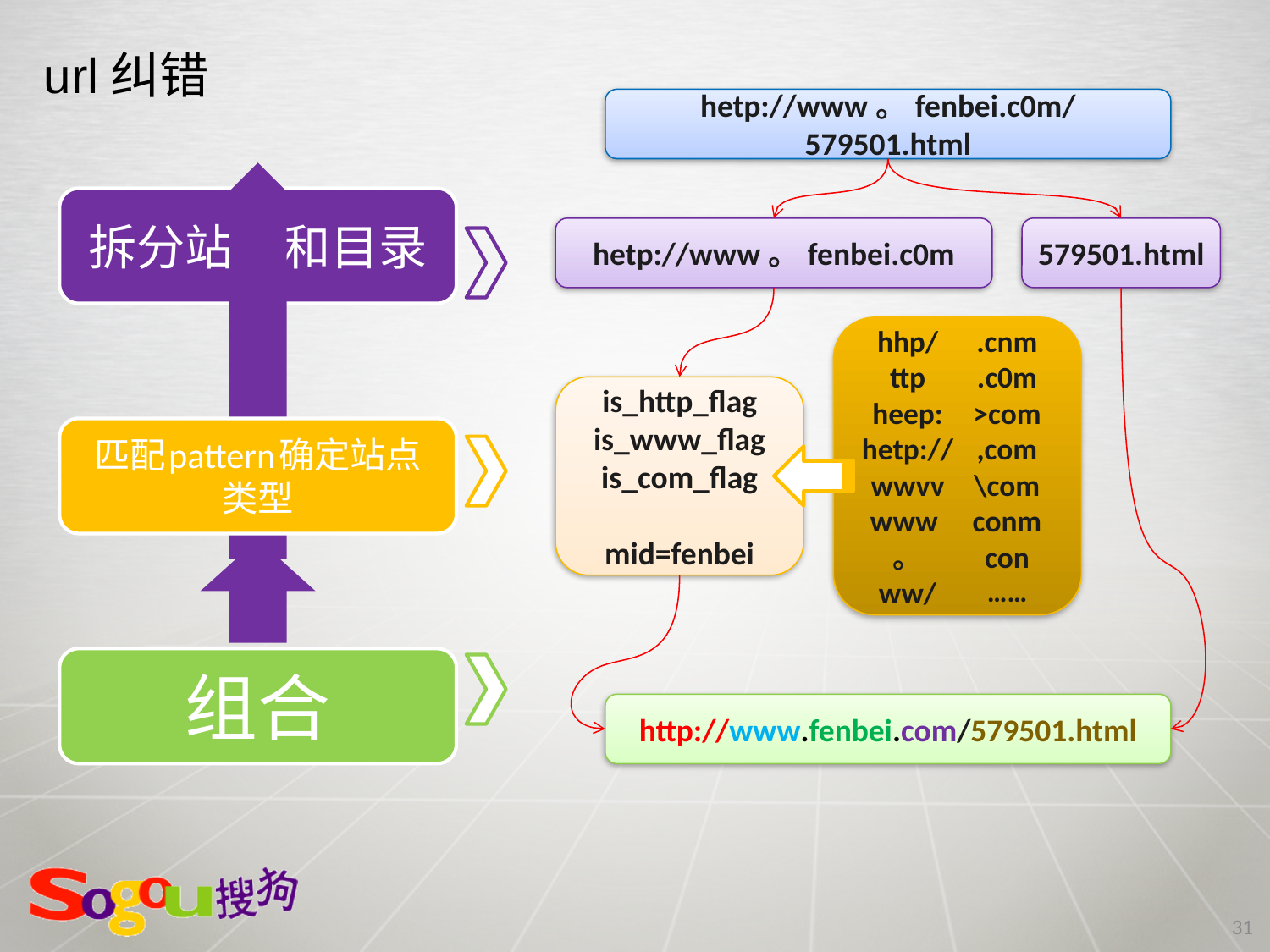

# url纠错
hetp://www。fenbei.c0m/579501.html
拆分站点和目录
匹配pattern确定站点类型
组合
hetp://www。fenbei.c0m
579501.html

hhp/
ttp
heep:
hetp://
wwvv
www。
ww/
.cnm
.c0m
>com
,com
\com
conm
con
……
is_http_flag
is_www_flag
is_com_flag

mid=fenbei

http://www.fenbei.com/579501.html
31